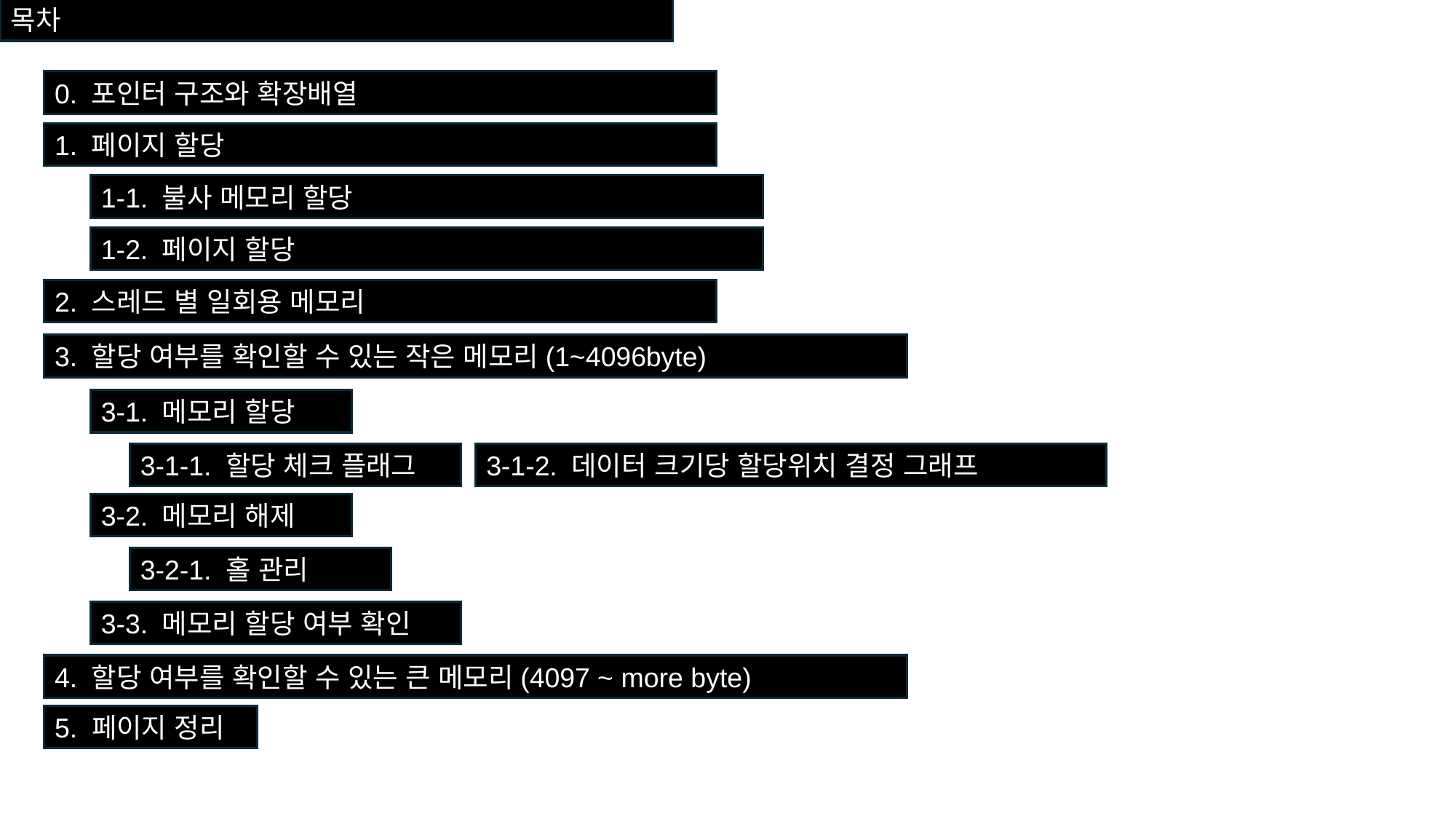

목차
0. 포인터 구조와 확장배열
1. 페이지 할당
1-1. 불사 메모리 할당
1-2. 페이지 할당
2. 스레드 별 일회용 메모리
3. 할당 여부를 확인할 수 있는 작은 메모리(1~4096byte)
3-1. 메모리 할당
3-1-1. 할당 체크 플래그
3-1-2. 데이터 크기당 할당위치 결정 그래프
3-2. 메모리 해제
3-2-1. 홀 관리
3-3. 메모리 할당 여부 확인
4. 할당 여부를 확인할 수 있는 큰 메모리(4097 ~ more byte)
5. 페이지 정리